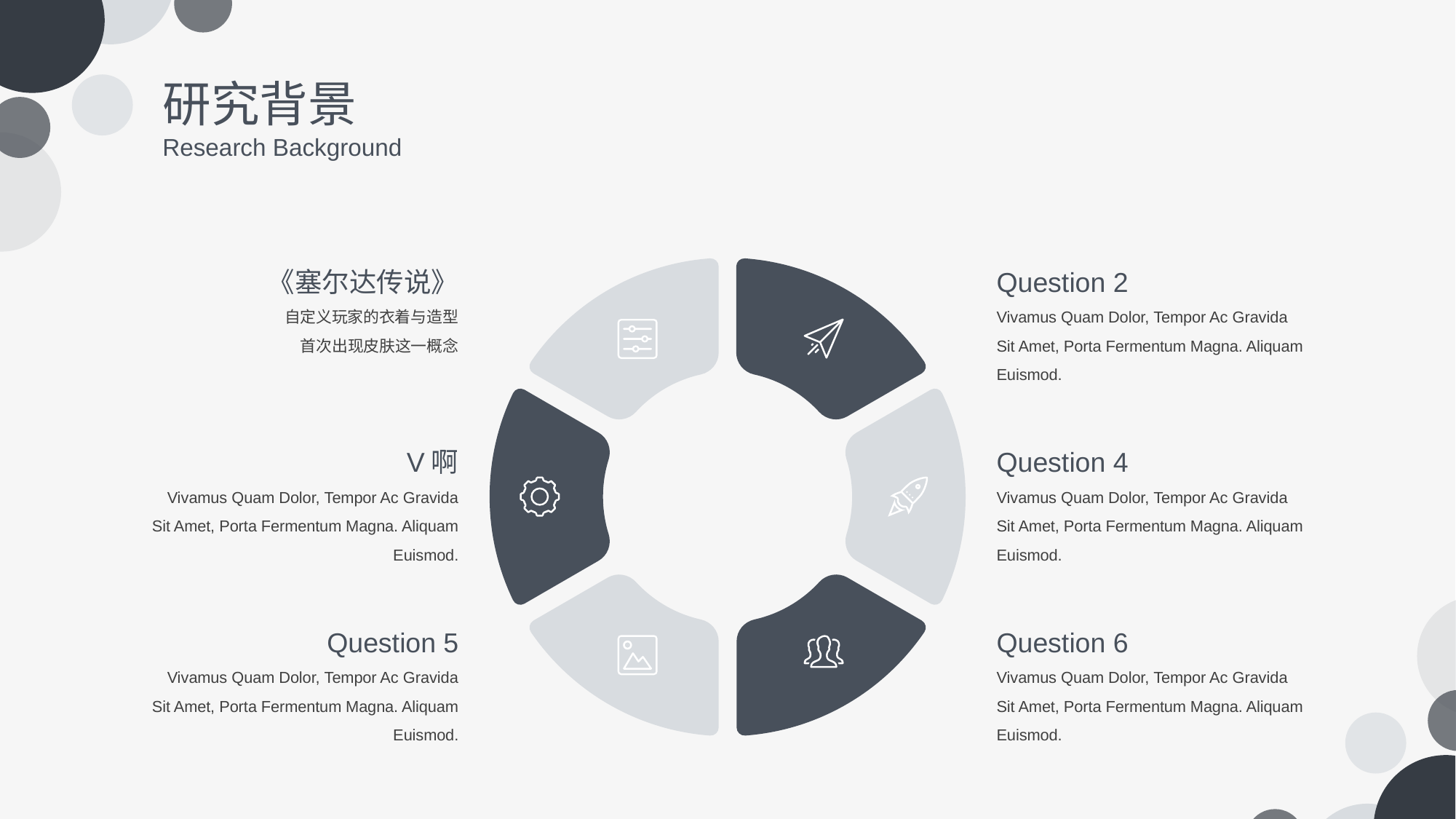

研究背景
Research Background
《塞尔达传说》
自定义玩家的衣着与造型
首次出现皮肤这一概念
Question 2
Vivamus Quam Dolor, Tempor Ac Gravida Sit Amet, Porta Fermentum Magna. Aliquam Euismod.

V啊
Vivamus Quam Dolor, Tempor Ac Gravida Sit Amet, Porta Fermentum Magna. Aliquam Euismod.
Question 4
Vivamus Quam Dolor, Tempor Ac Gravida Sit Amet, Porta Fermentum Magna. Aliquam Euismod.

Question 5
Vivamus Quam Dolor, Tempor Ac Gravida Sit Amet, Porta Fermentum Magna. Aliquam Euismod.
Question 6
Vivamus Quam Dolor, Tempor Ac Gravida Sit Amet, Porta Fermentum Magna. Aliquam Euismod.